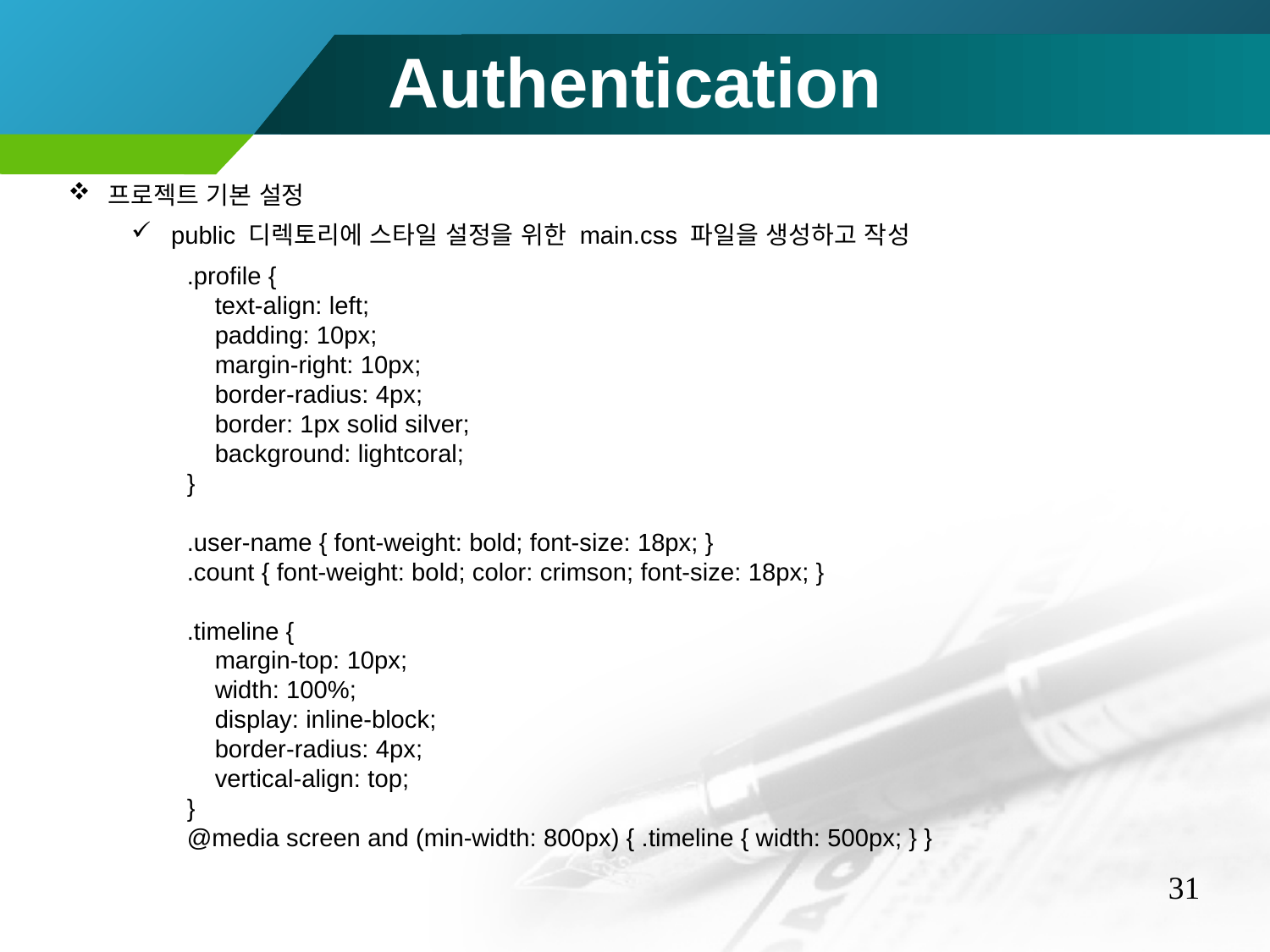

Authentication
프로젝트 기본 설정
public 디렉토리에 스타일 설정을 위한 main.css 파일을 생성하고 작성
.profile {
    text-align: left;
    padding: 10px;
    margin-right: 10px;
    border-radius: 4px;
    border: 1px solid silver;
    background: lightcoral;
}

.user-name { font-weight: bold; font-size: 18px; }
.count { font-weight: bold; color: crimson; font-size: 18px; }

.timeline {
    margin-top: 10px;
    width: 100%;
    display: inline-block;
    border-radius: 4px;
    vertical-align: top;
}
@media screen and (min-width: 800px) { .timeline { width: 500px; } }
31